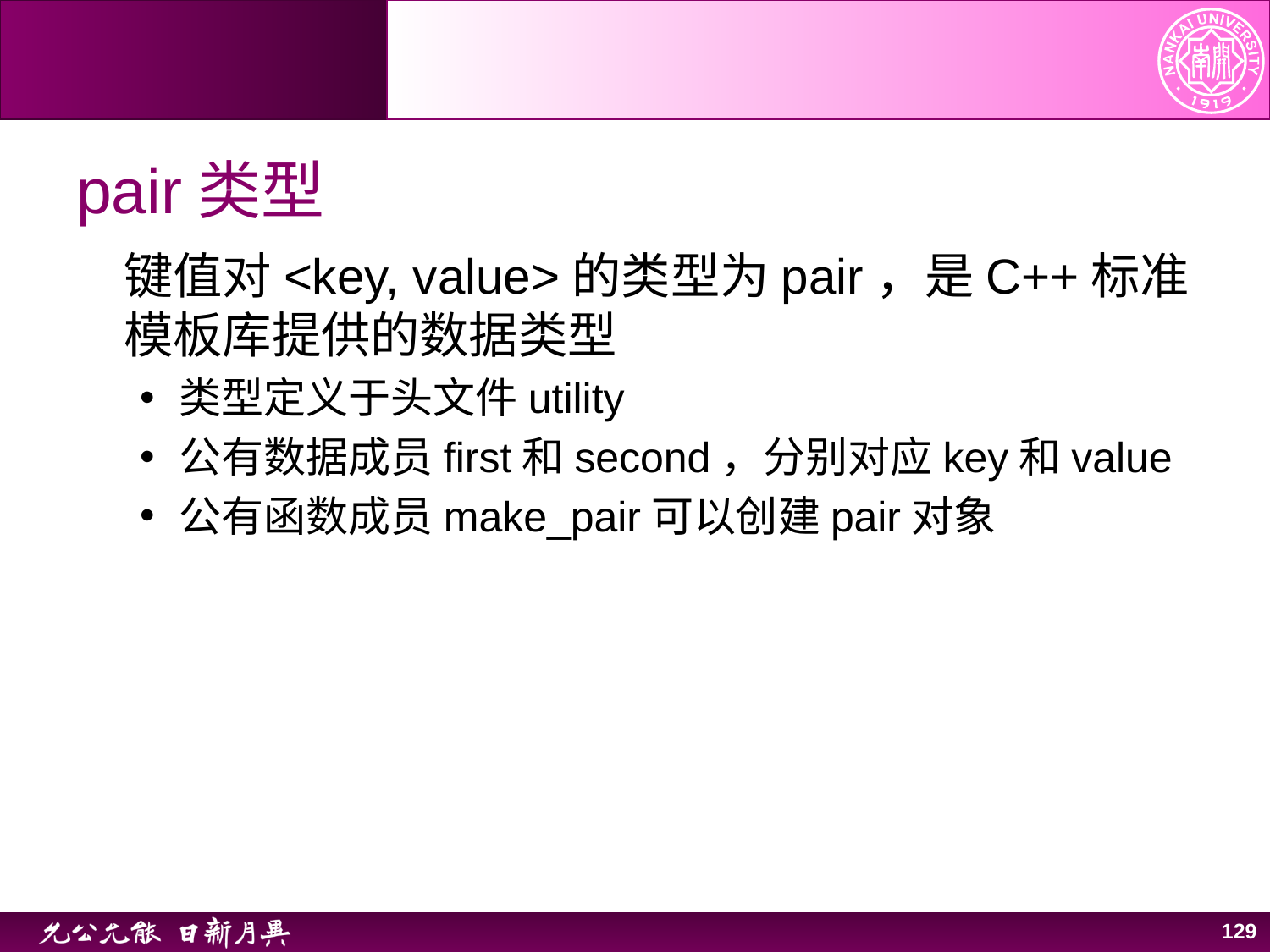

# pair类型
键值对<key, value>的类型为pair，是C++标准模板库提供的数据类型
类型定义于头文件utility
公有数据成员first和second，分别对应key和value
公有函数成员make_pair可以创建pair对象
129